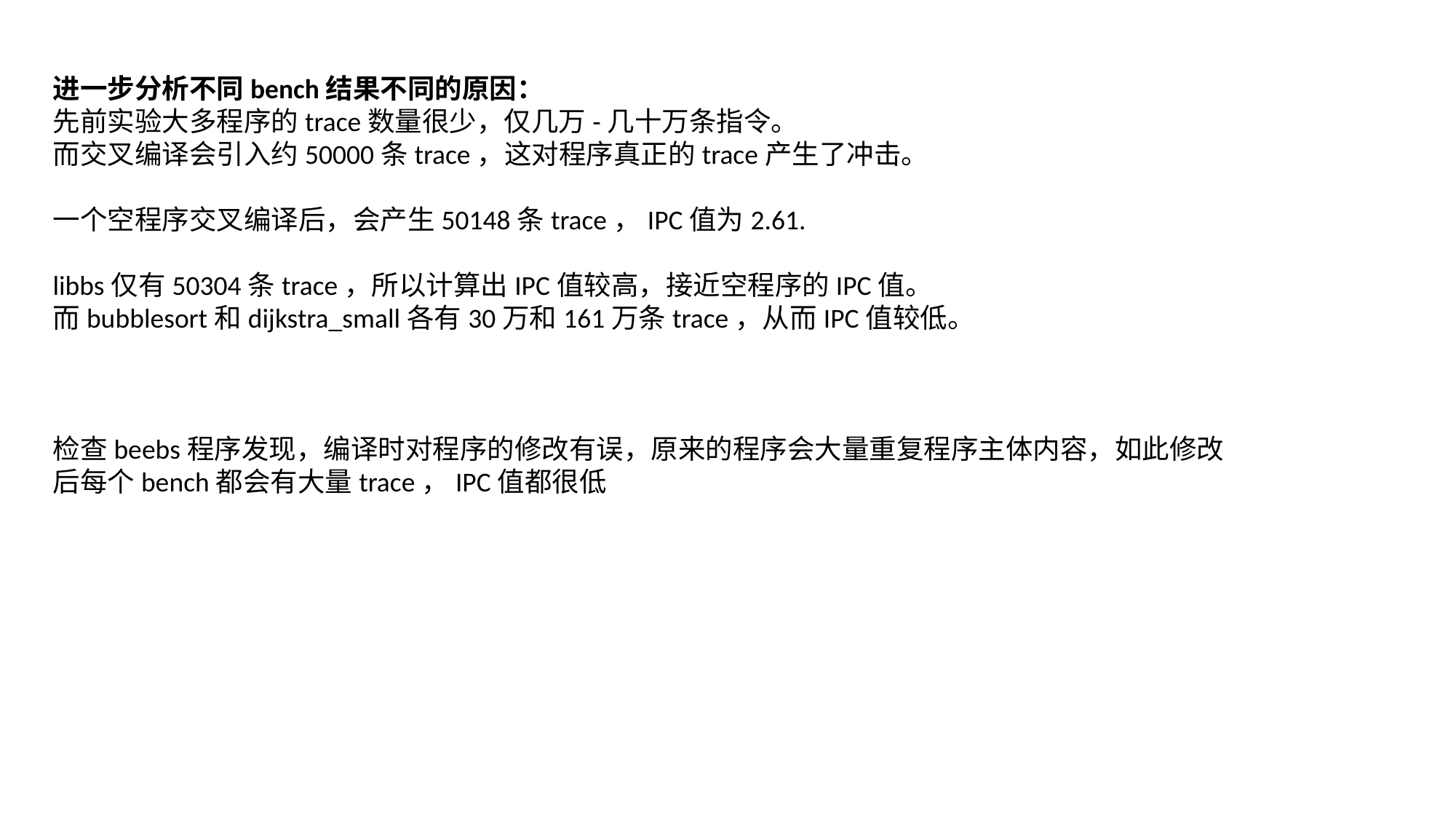

进一步分析不同bench结果不同的原因：
先前实验大多程序的trace数量很少，仅几万-几十万条指令。
而交叉编译会引入约50000条trace，这对程序真正的trace产生了冲击。

一个空程序交叉编译后，会产生50148条trace，IPC值为2.61.

libbs仅有50304条trace，所以计算出IPC值较高，接近空程序的IPC值。
而bubblesort和dijkstra_small各有30万和161万条trace，从而IPC值较低。

检查beebs程序发现，编译时对程序的修改有误，原来的程序会大量重复程序主体内容，如此修改后每个bench都会有大量trace，IPC值都很低